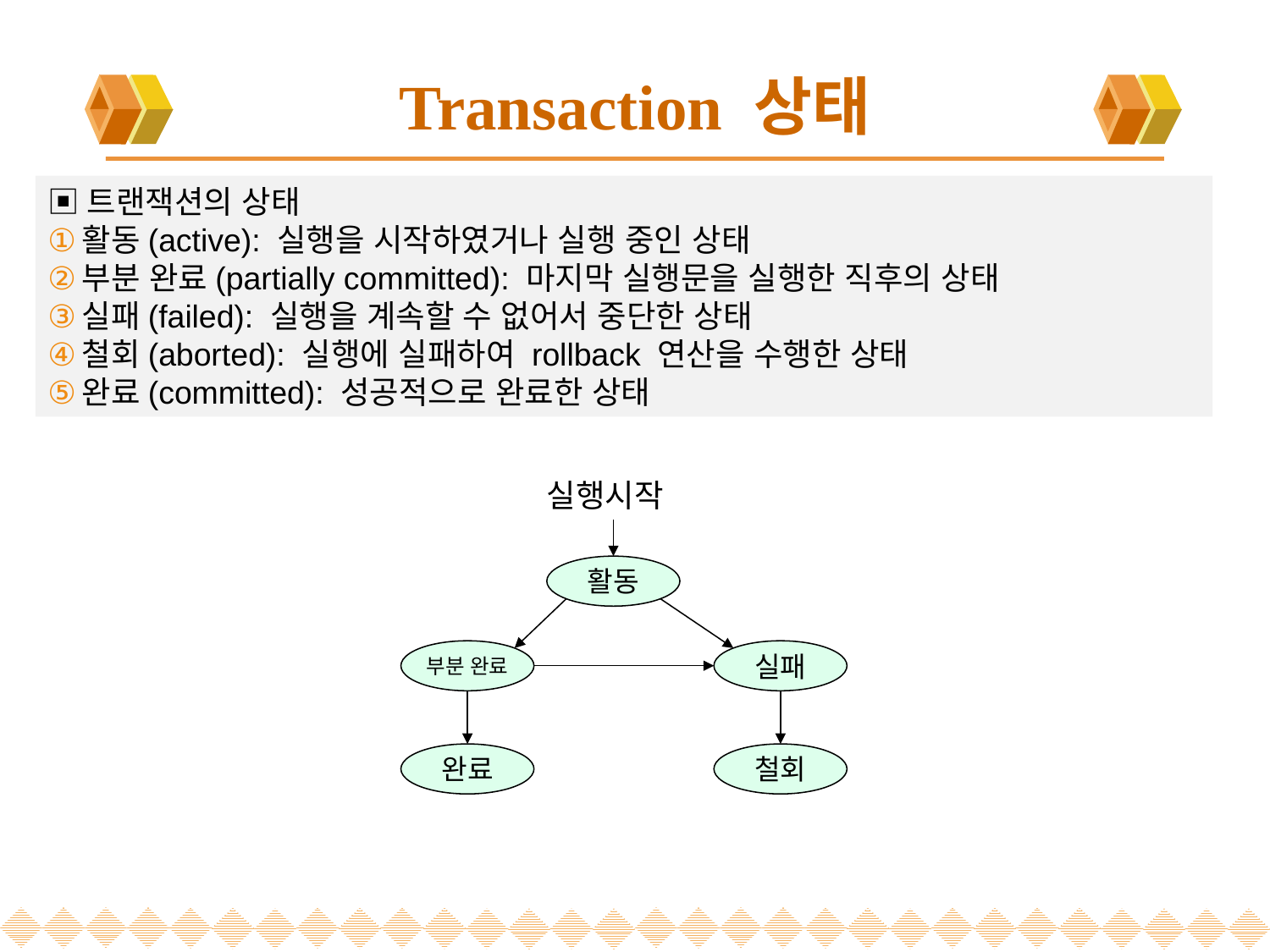

# Transaction 상태
▣트랜잭션의 상태
활동(active): 실행을 시작하였거나 실행 중인 상태
부분 완료(partially committed): 마지막 실행문을 실행한 직후의 상태
실패(failed): 실행을 계속할 수 없어서 중단한 상태
철회(aborted): 실행에 실패하여 rollback 연산을 수행한 상태
완료(committed): 성공적으로 완료한 상태
실행시작
활동
부분 완료
실패
완료
철회